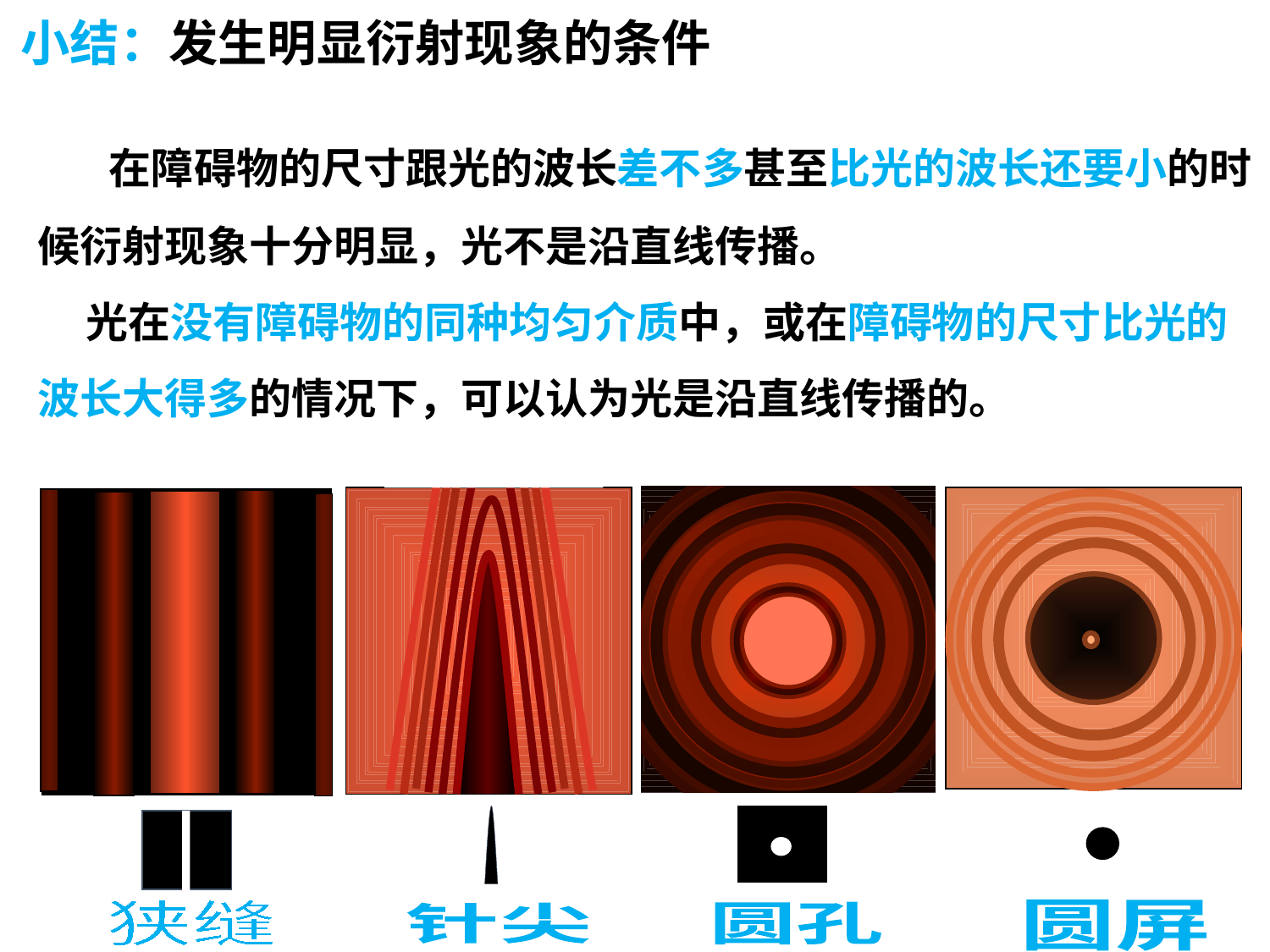

小结：发生明显衍射现象的条件
　  在障碍物的尺寸跟光的波长差不多甚至比光的波长还要小的时候衍射现象十分明显，光不是沿直线传播。
    光在没有障碍物的同种均匀介质中，或在障碍物的尺寸比光的波长大得多的情况下，可以认为光是沿直线传播的。

针尖

# 衍射现象

圆孔

圆屏
狭缝